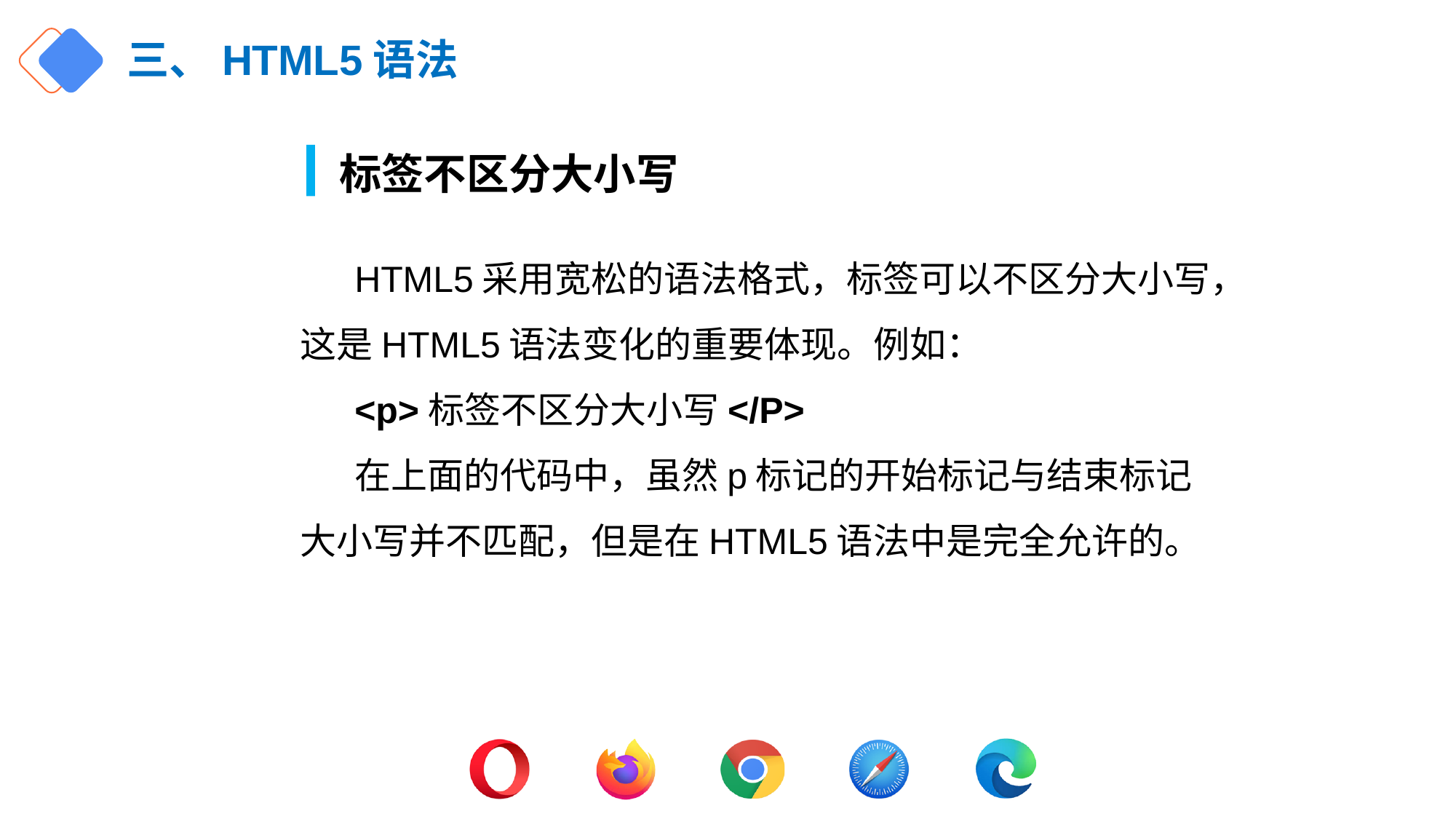

# 三、HTML5语法
标签不区分大小写

HTML5采用宽松的语法格式，标签可以不区分大小写，这是HTML5语法变化的重要体现。例如：
<p>标签不区分大小写</P>
在上面的代码中，虽然p标记的开始标记与结束标记大小写并不匹配，但是在HTML5语法中是完全允许的。